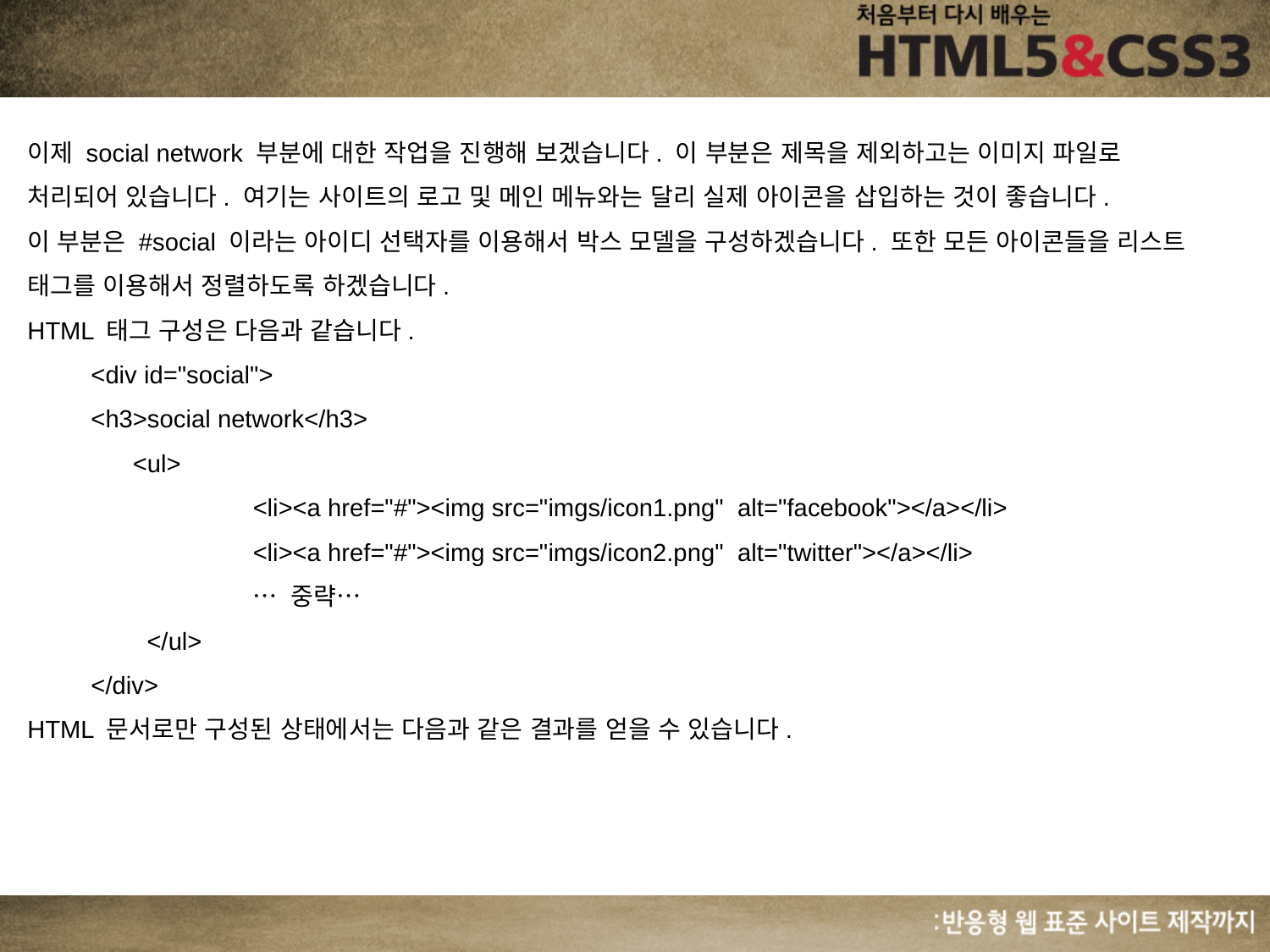

이제 social network 부분에 대한 작업을 진행해 보겠습니다. 이 부분은 제목을 제외하고는 이미지 파일로 처리되어 있습니다. 여기는 사이트의 로고 및 메인 메뉴와는 달리 실제 아이콘을 삽입하는 것이 좋습니다.
이 부분은 #social 이라는 아이디 선택자를 이용해서 박스 모델을 구성하겠습니다. 또한 모든 아이콘들을 리스트 태그를 이용해서 정렬하도록 하겠습니다.
HTML 태그 구성은 다음과 같습니다.
<div id="social">
<h3>social network</h3>
      <ul>
	     <li><a href="#"><img src="imgs/icon1.png"  alt="facebook"></a></li>
	     <li><a href="#"><img src="imgs/icon2.png"  alt="twitter"></a></li>
	     … 중략…
        </ul>
</div>
HTML 문서로만 구성된 상태에서는 다음과 같은 결과를 얻을 수 있습니다.